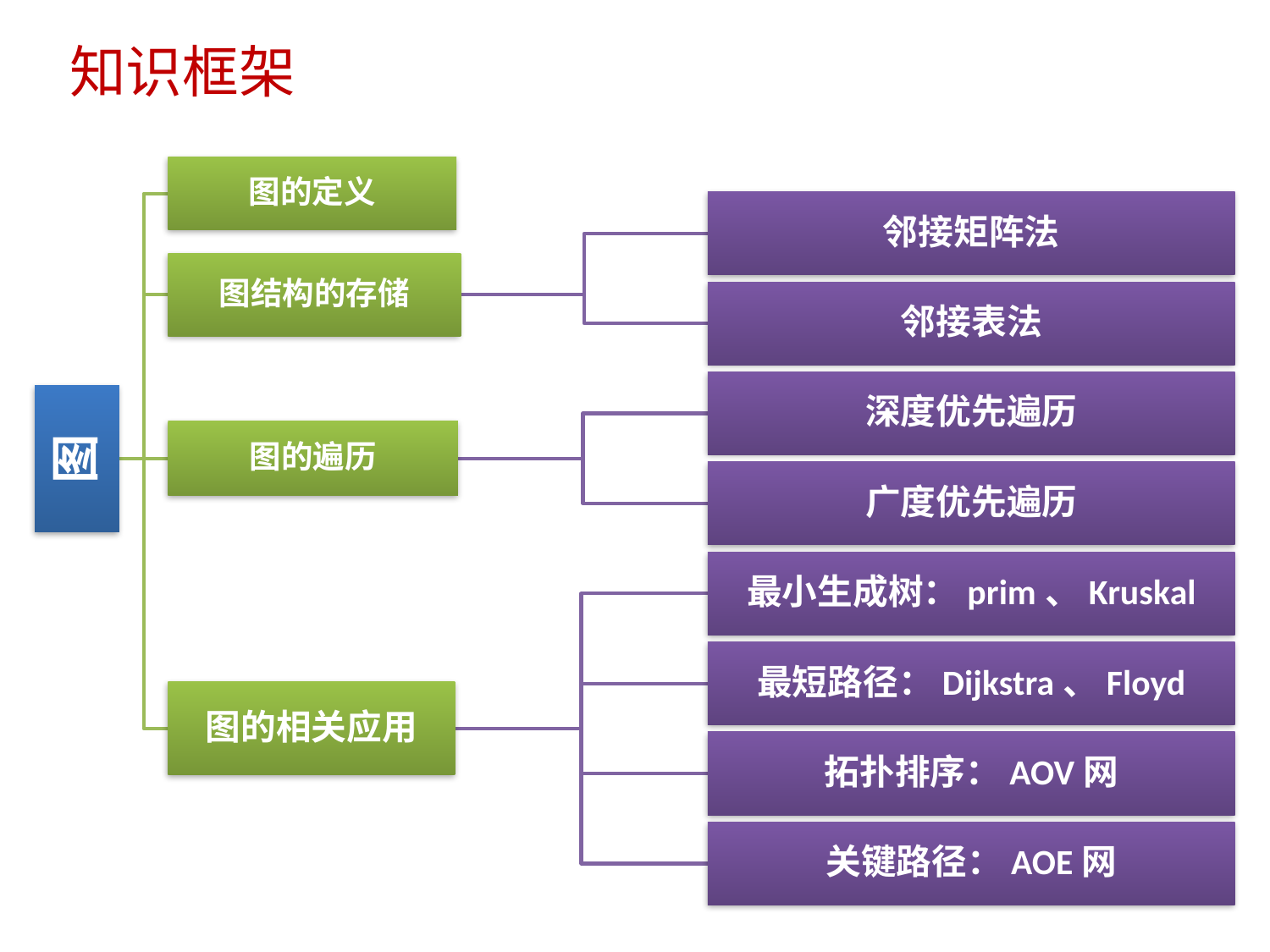

知识框架

图
图的定义
图结构的存储
邻接矩阵法
邻接表法
图的遍历
深度优先遍历
广度优先遍历
图的相关应用
最小生成树：prim、Kruskal
最短路径：Dijkstra、Floyd
拓扑排序：AOV网
关键路径：AOE网